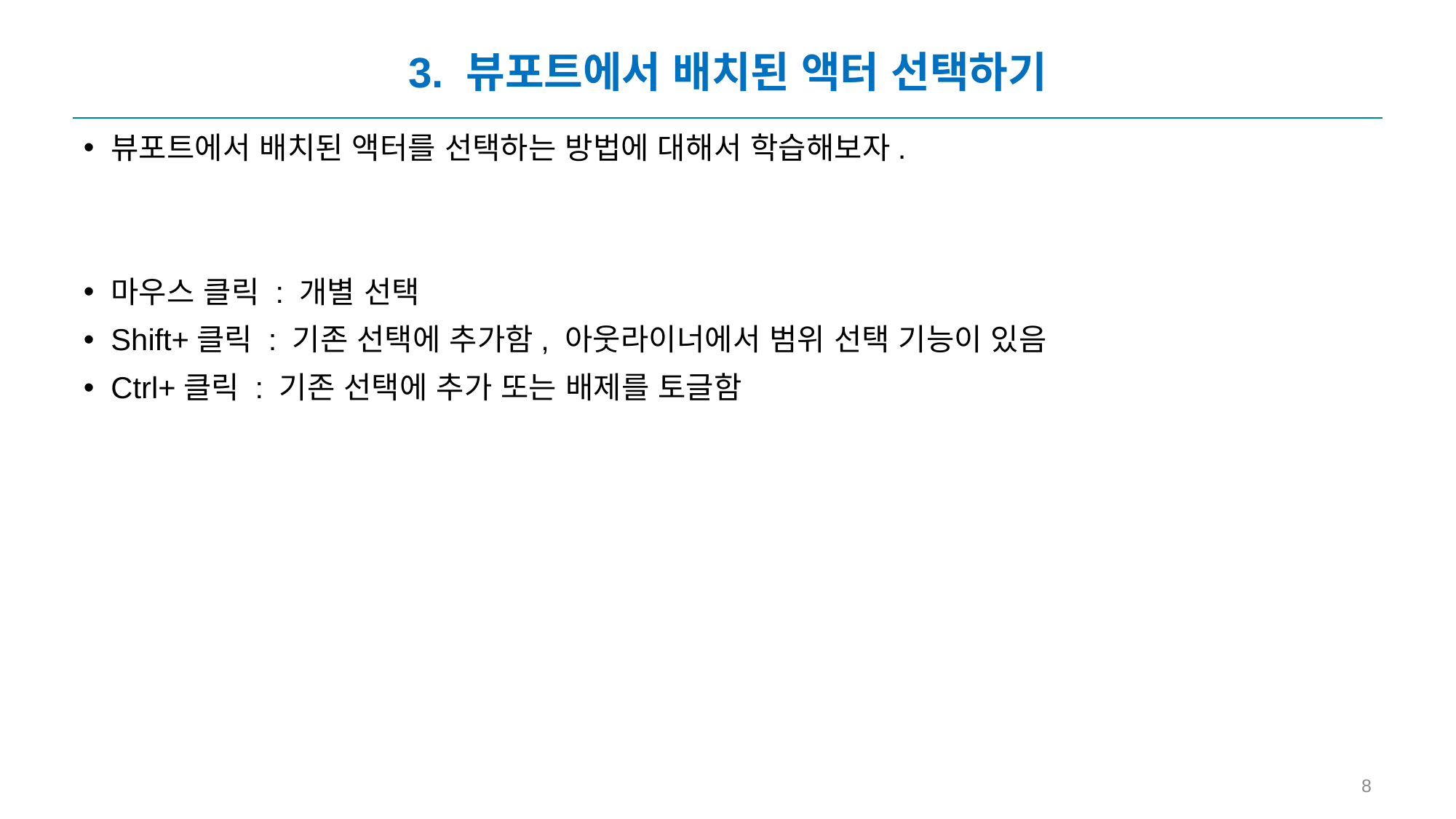

# 3. 뷰포트에서 배치된 액터 선택하기
뷰포트에서 배치된 액터를 선택하는 방법에 대해서 학습해보자.

마우스 클릭 : 개별 선택
Shift+클릭 : 기존 선택에 추가함, 아웃라이너에서 범위 선택 기능이 있음
Ctrl+클릭 : 기존 선택에 추가 또는 배제를 토글함

8